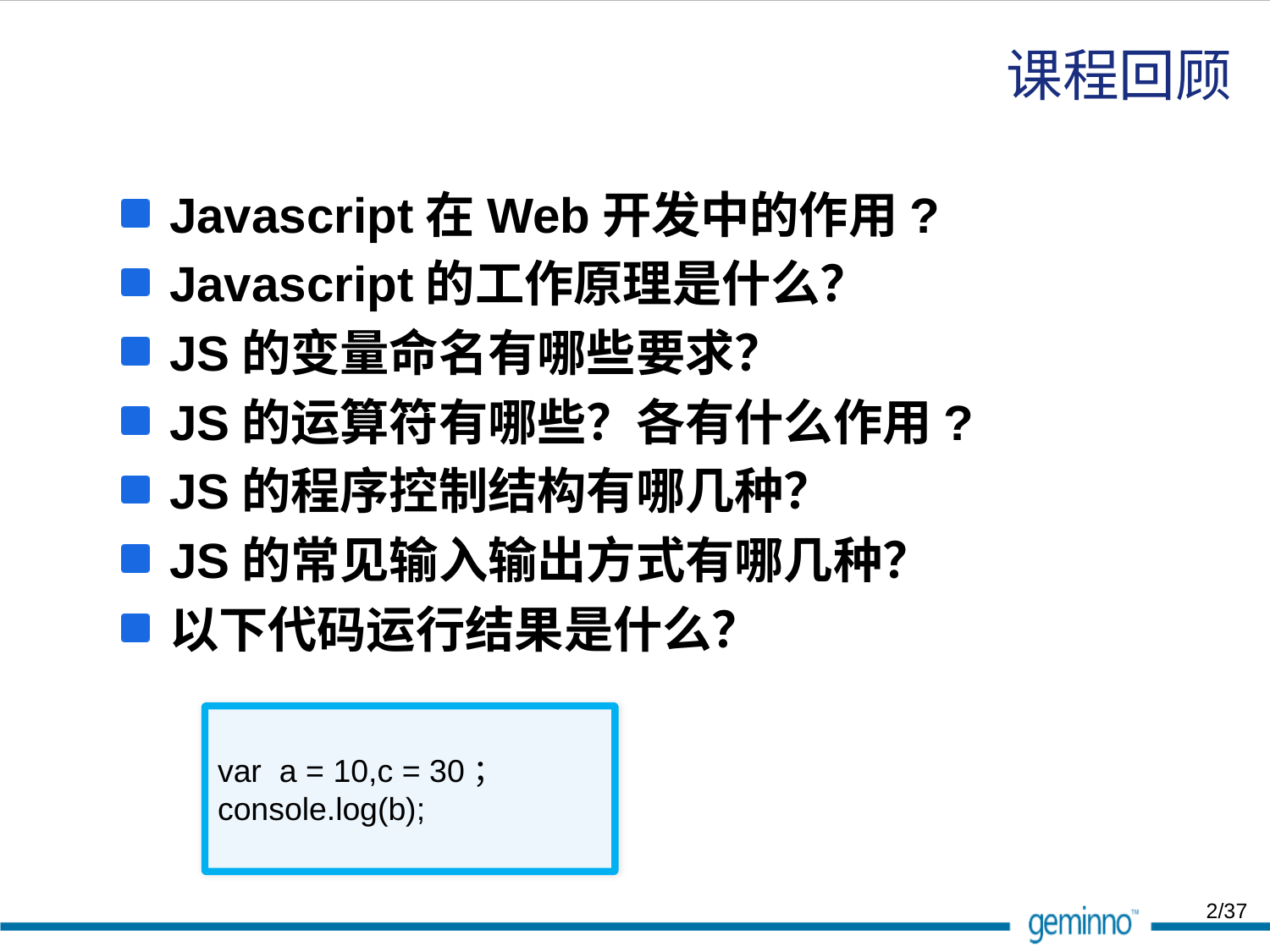

# 课程回顾
Javascript在Web开发中的作用?
Javascript的工作原理是什么？
JS的变量命名有哪些要求？
JS的运算符有哪些？各有什么作用?
JS的程序控制结构有哪几种？
JS的常见输入输出方式有哪几种？
以下代码运行结果是什么？

var  a = 10,c = 30；
console.log(b);

2/37